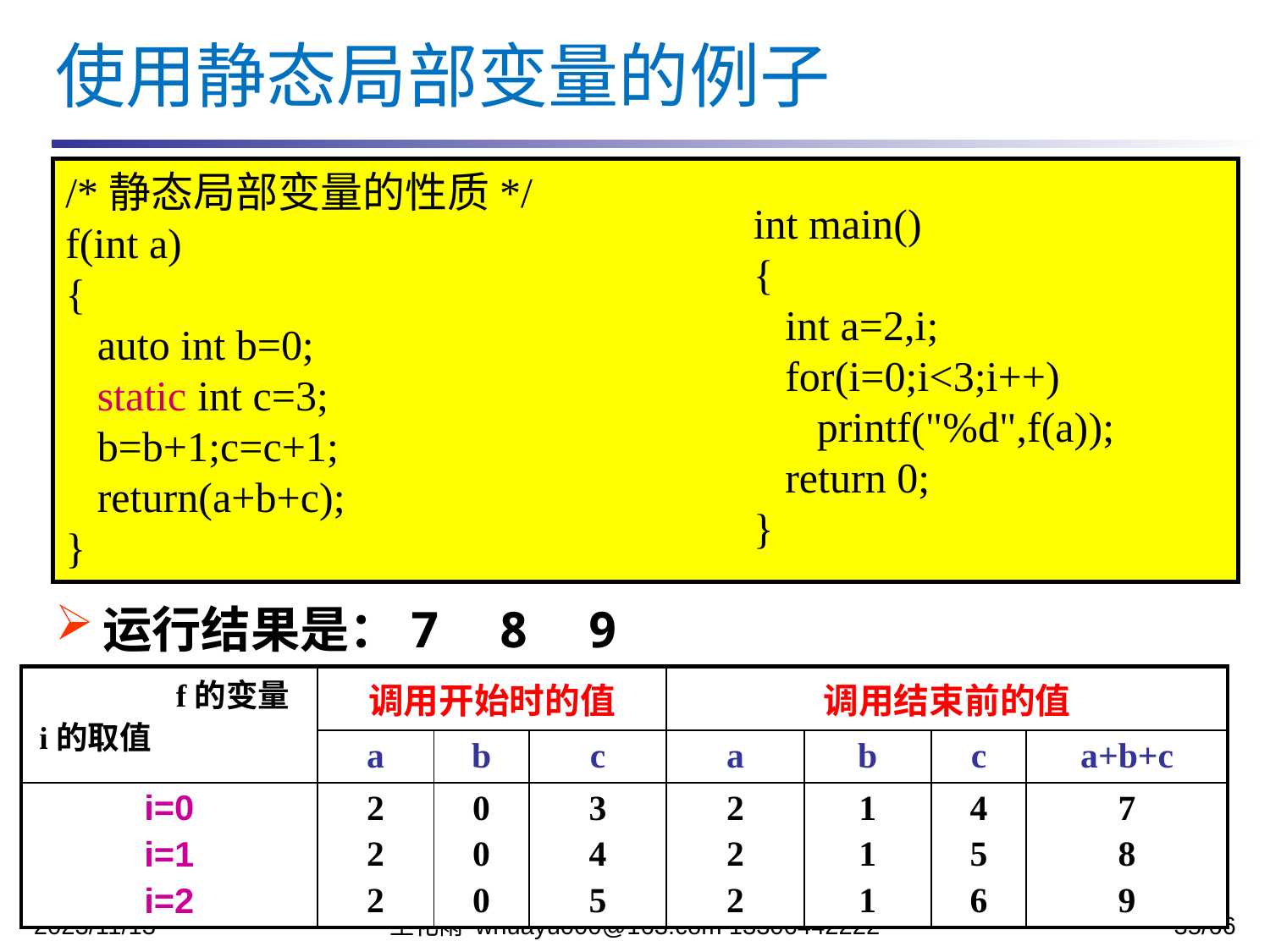

使用静态局部变量的例子
/*静态局部变量的性质*/
f(int a)
{
   auto int b=0;
   static int c=3;
   b=b+1;c=c+1;
   return(a+b+c);
}
int main()
{
   int a=2,i;
   for(i=0;i<3;i++)
      printf("%d",f(a));
   return 0;
}
运行结果是：7  8  9
|  | 调用开始时的值 |  |  | 调用结束前的值 |  |  |  |
| --- | --- | --- | --- | --- | --- | --- | --- |
|  | a | b | c | a | b | c | a+b+c |
| i=0 i=1 i=2 | 2 2 2 | 0 0 0 | 3 4 5 | 2 2 2 | 1 1 1 | 4 5 6 | 7 8 9 |
f的变量
i的取值
2023/11/13
王化雨 whuayu000@163.com 13306442222
35/66